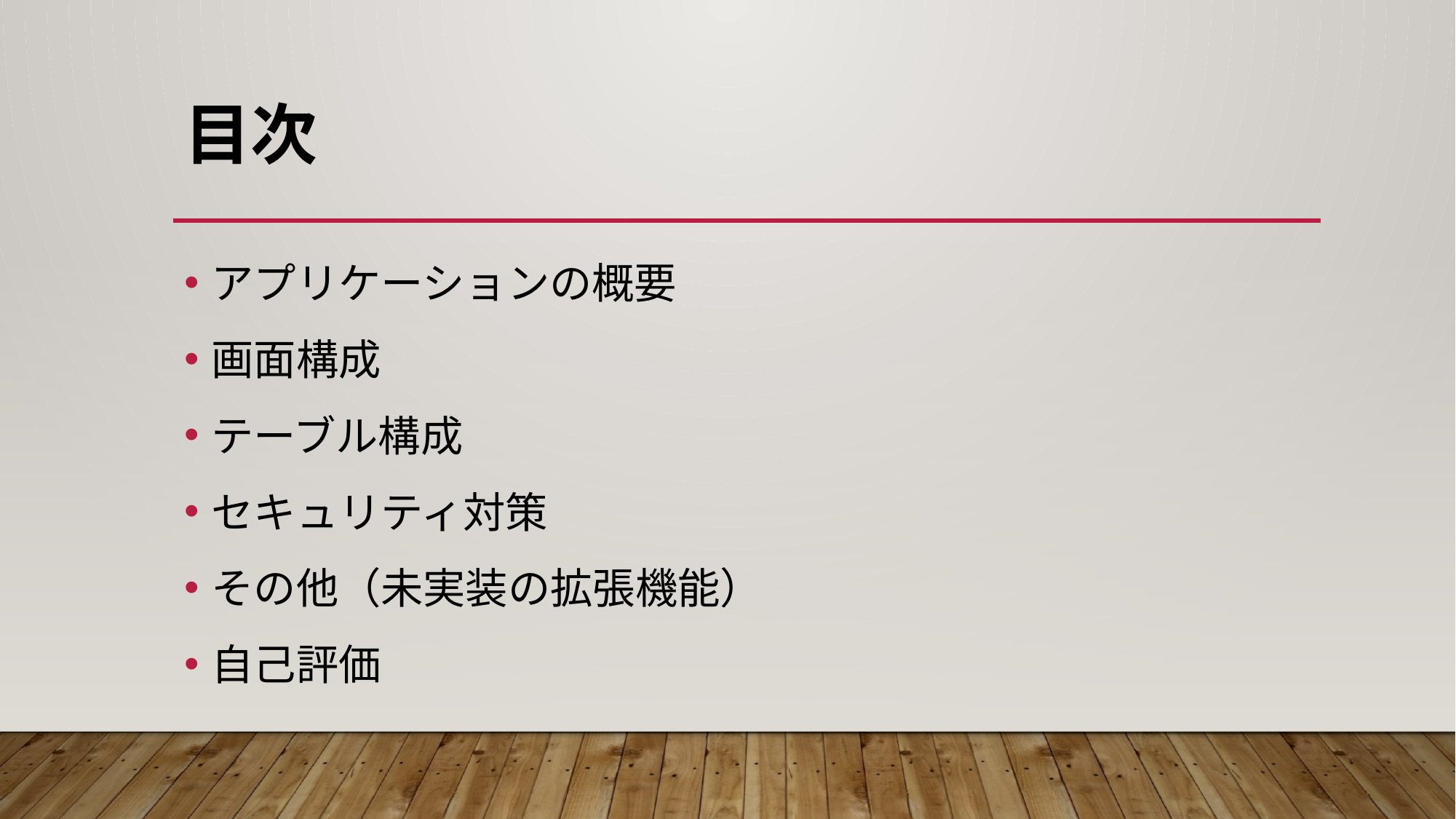

# 目次
アプリケーションの概要
画面構成
テーブル構成
セキュリティ対策
その他（未実装の拡張機能）
自己評価